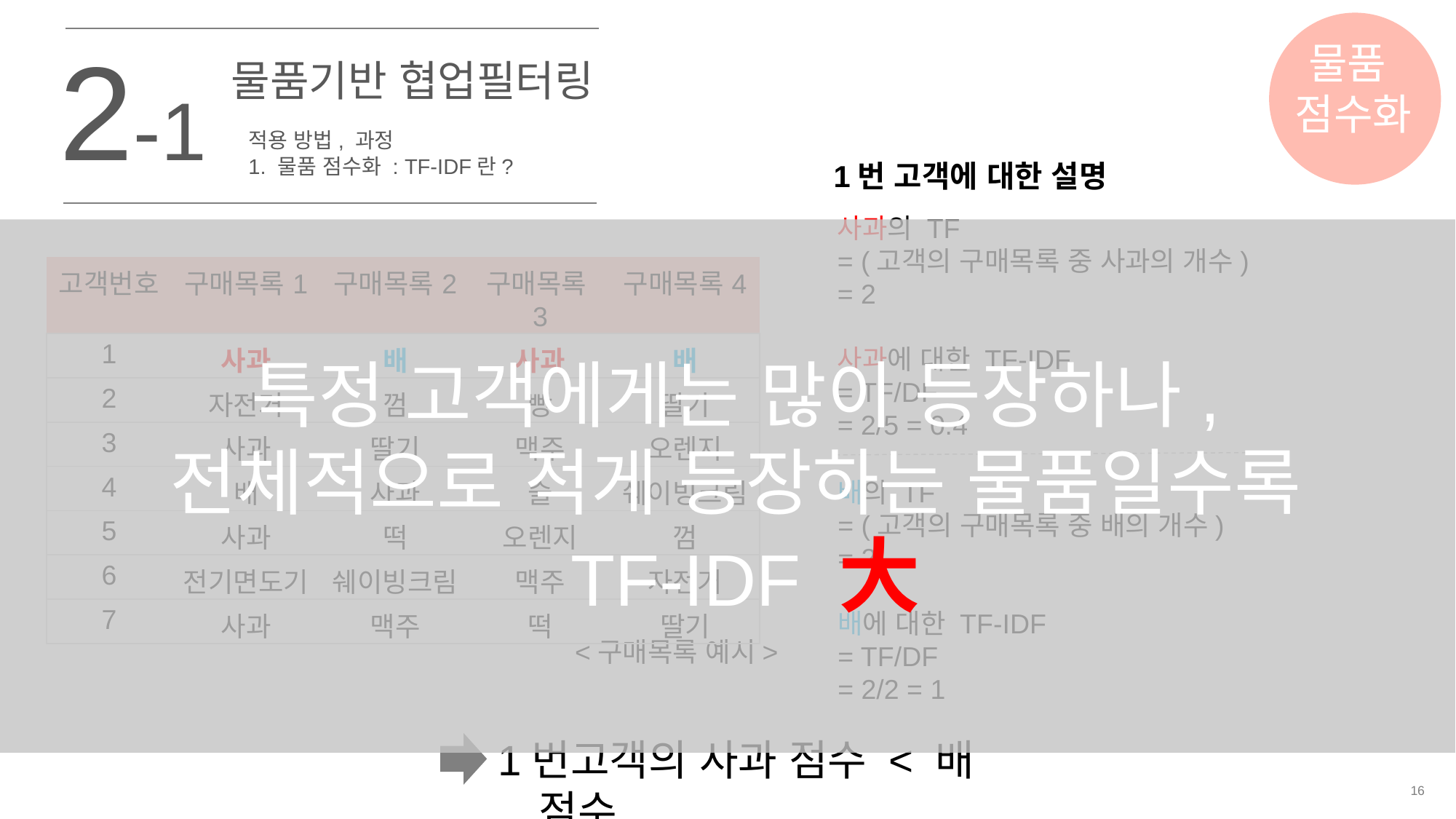

2-1
물품
점수화
물품기반 협업필터링
적용 방법, 과정
1. 물품 점수화 : TF-IDF란?
1번 고객에 대한 설명
사과의 TF
= (고객의 구매목록 중 사과의 개수)
= 2

사과에 대한 TF-IDF
= TF/DF
= 2/5 = 0.4

| 고객번호 | 구매목록1 | 구매목록2 | 구매목록3 | 구매목록4 |
| --- | --- | --- | --- | --- |
| 1 | 사과 | 배 | 사과 | 배 |
| 2 | 자전거 | 껌 | 빵 | 딸기 |
| 3 | 사과 | 딸기 | 맥주 | 오렌지 |
| 4 | 배 | 사과 | 술 | 쉐이빙크림 |
| 5 | 사과 | 떡 | 오렌지 | 껌 |
| 6 | 전기면도기 | 쉐이빙크림 | 맥주 | 자전거 |
| 7 | 사과 | 맥주 | 떡 | 딸기 |
특정 고객에게는 많이 등장하나,
전체적으로 적게 등장하는 물품일수록
TF-IDF 大
배의 TF
= (고객의 구매목록 중 배의 개수)
= 2

배에 대한 TF-IDF
= TF/DF
= 2/2 = 1
<구매목록 예시>
1번고객의 사과 점수 < 배 점수